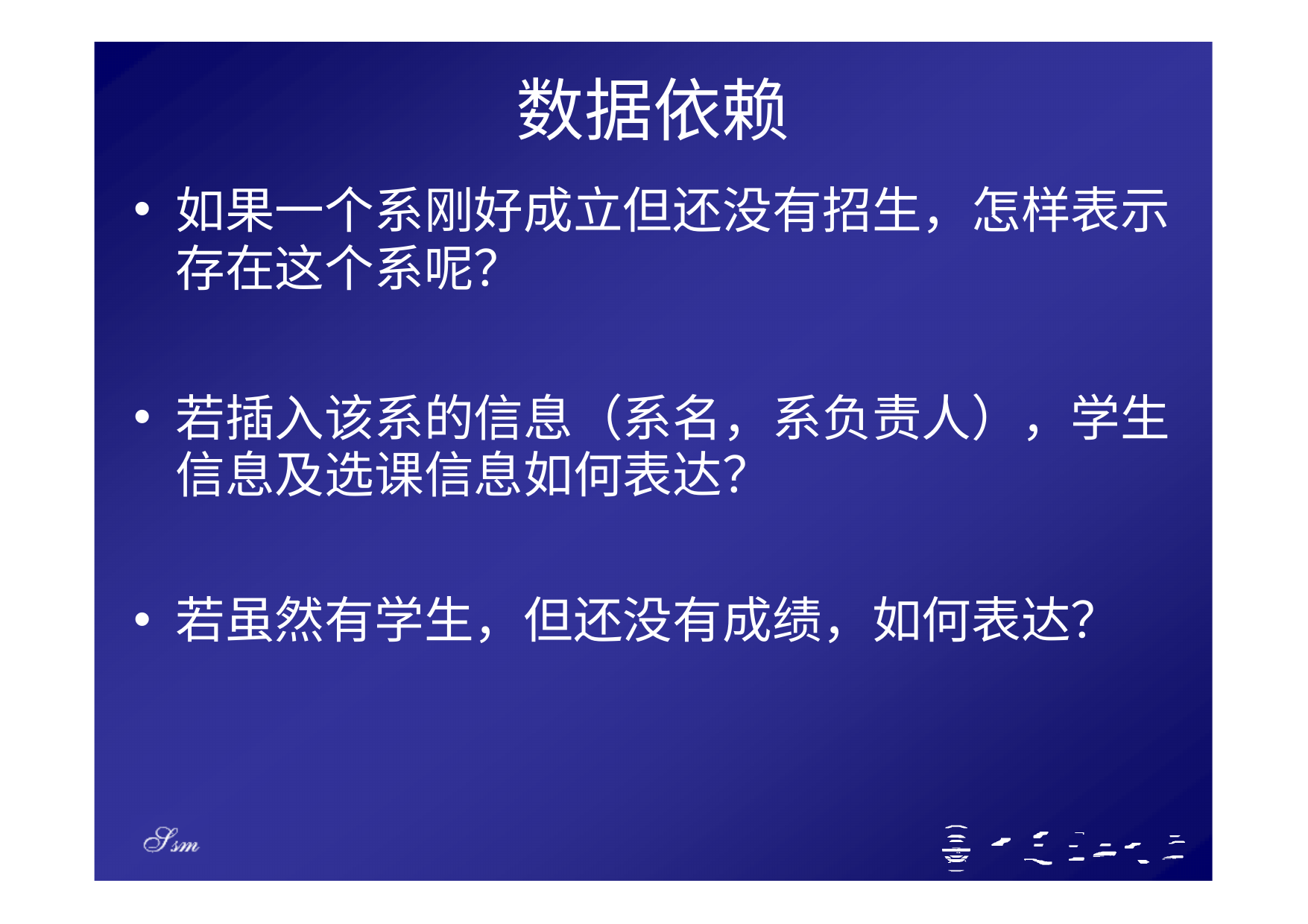

# 数据依赖
如果一个系刚好成立但还没有招生，怎样表示
存在这个系呢？

若插入该系的信息（系名，系负责人），学生 信息及选课信息如何表达？

若虽然有学生，但还没有成绩，如何表达？

Ssm